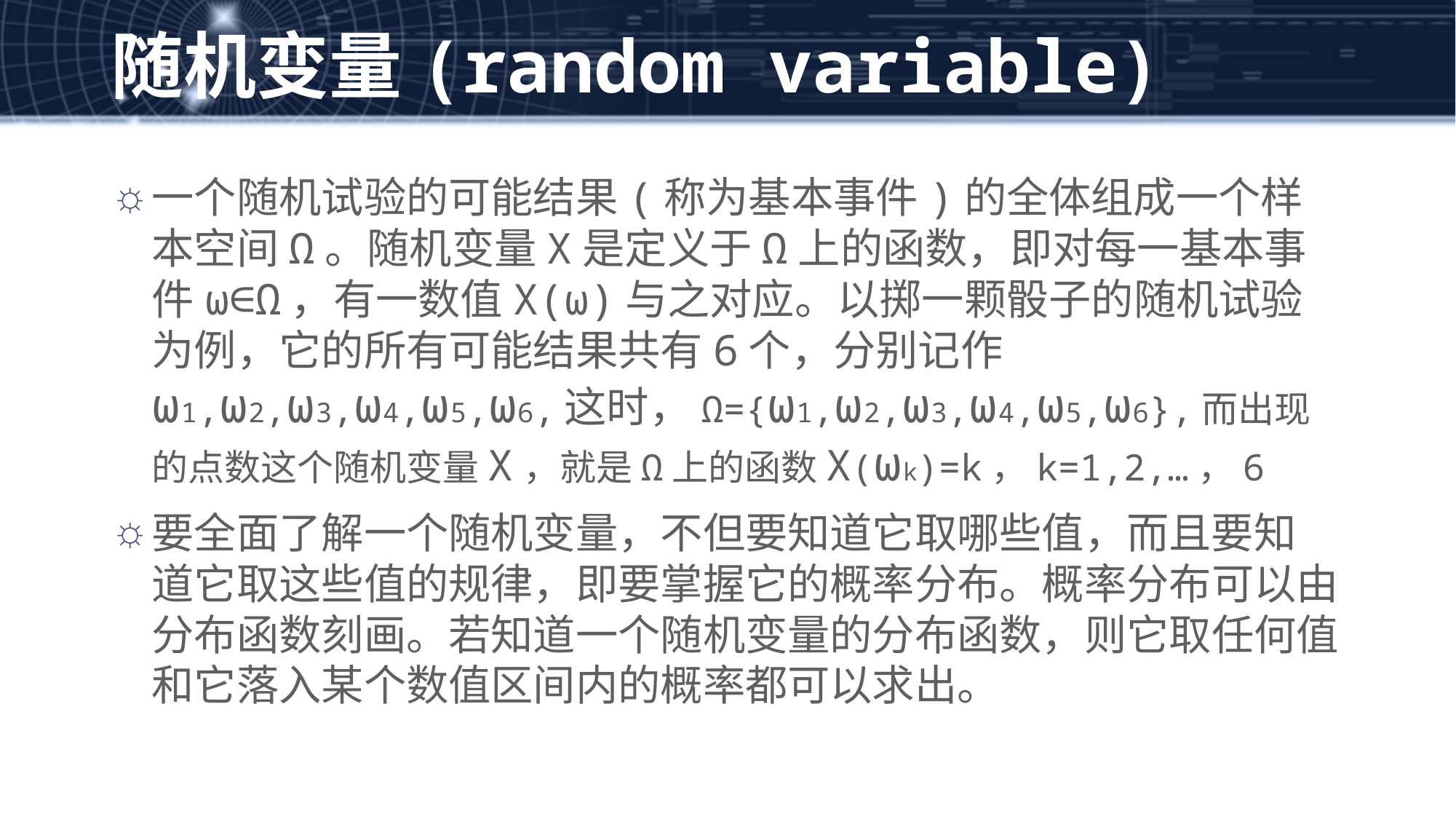

随机变量(random variable)
一个随机试验的可能结果(称为基本事件)的全体组成一个样本空间Ω。随机变量X是定义于Ω上的函数，即对每一基本事件ω∈Ω，有一数值X(ω)与之对应。以掷一颗骰子的随机试验为例，它的所有可能结果共有6个，分别记作ω1,ω2,ω3,ω4,ω5,ω6,这时，Ω={ω1,ω2,ω3,ω4,ω5,ω6},而出现的点数这个随机变量X，就是Ω上的函数X(ωk)=k，k=1,2,…，6
要全面了解一个随机变量，不但要知道它取哪些值，而且要知 道它取这些值的规律，即要掌握它的概率分布。概率分布可以由分布函数刻画。若知道一个随机变量的分布函数，则它取任何值和它落入某个数值区间内的概率都可以求出。